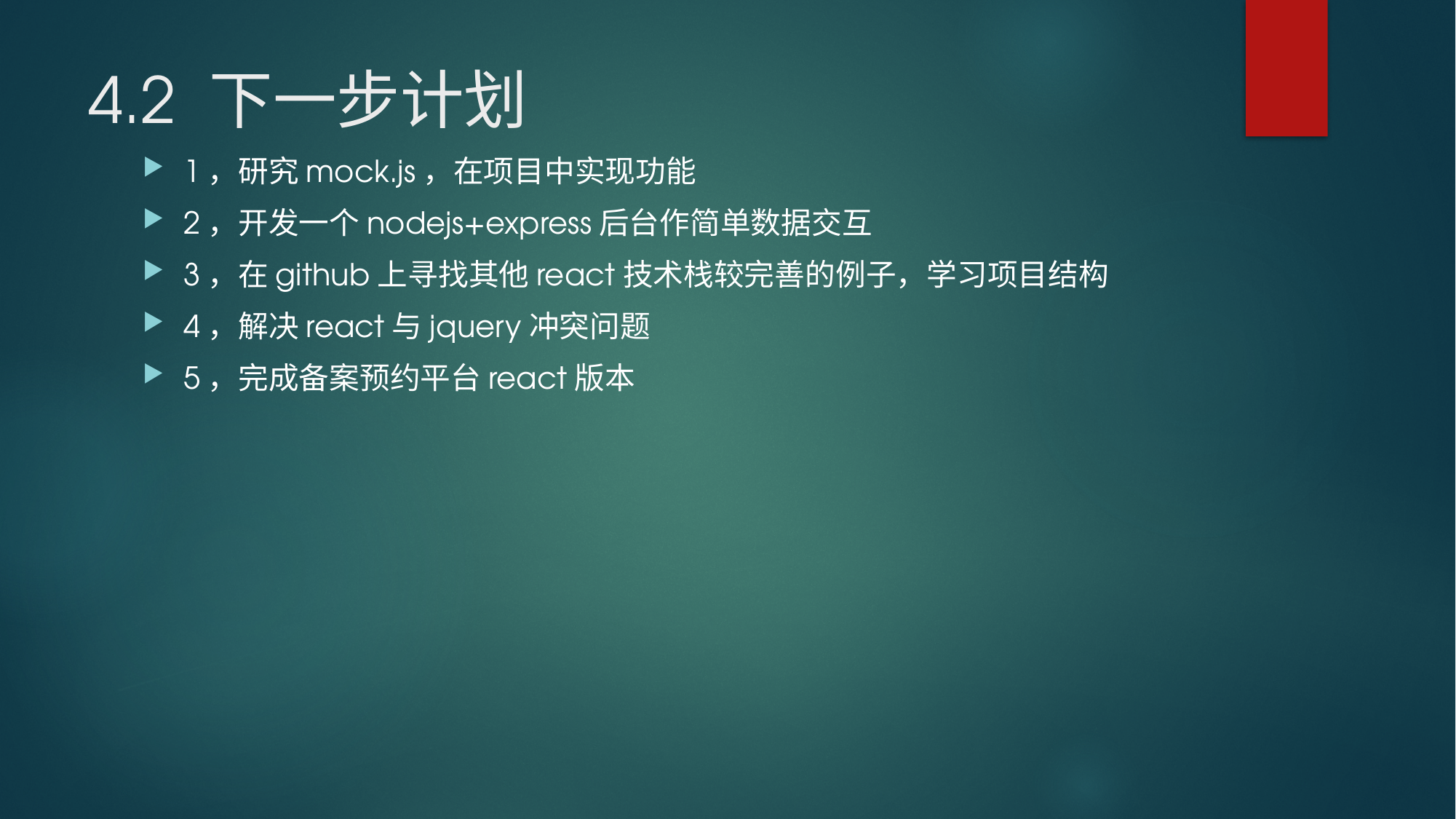

# 4.2 下一步计划
1，研究mock.js，在项目中实现功能
2，开发一个nodejs+express后台作简单数据交互
3，在github上寻找其他react技术栈较完善的例子，学习项目结构
4，解决react与jquery冲突问题
5，完成备案预约平台react版本